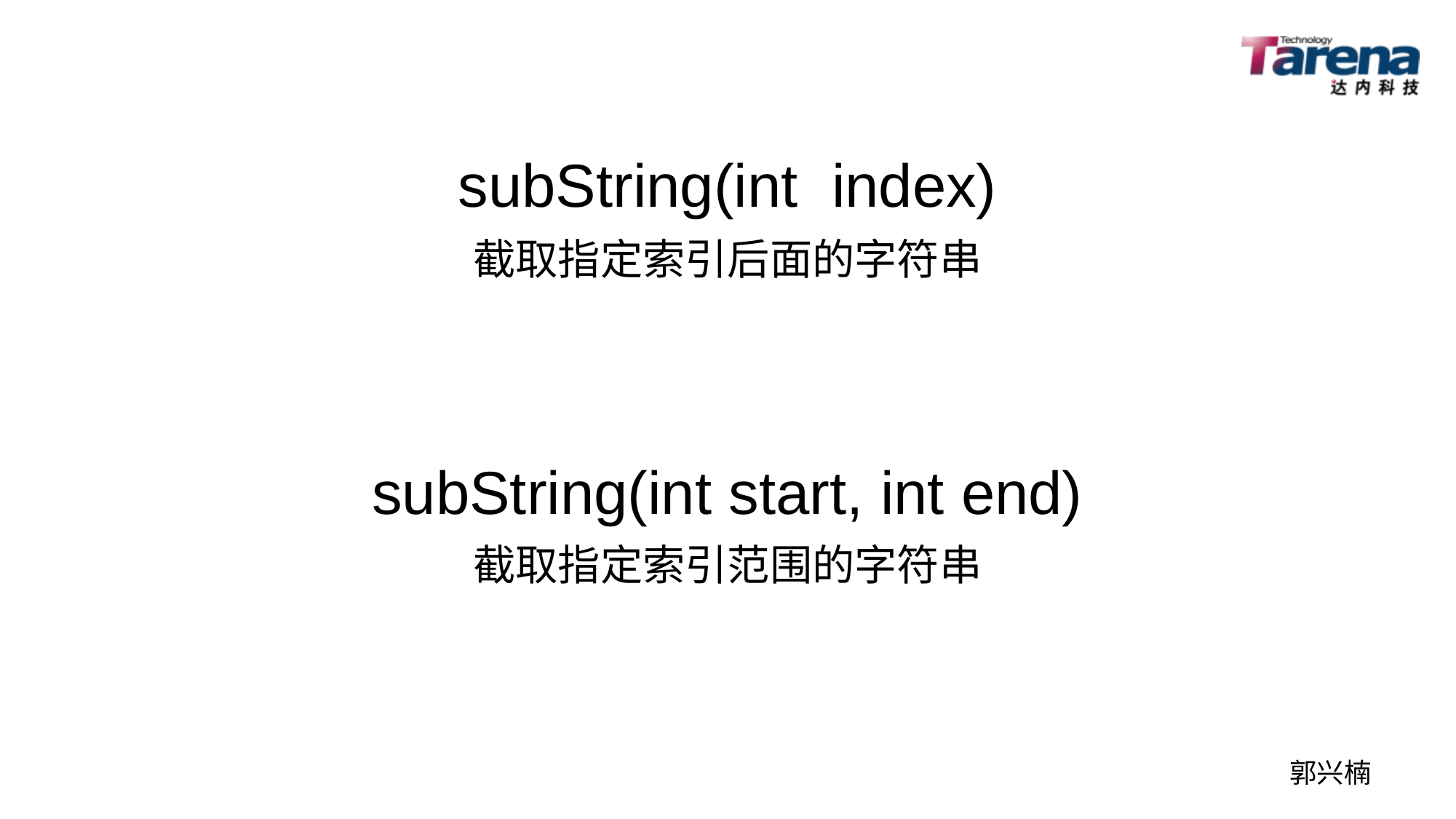

subString(int  index)
截取指定索引后面的字符串
subString(int start, int end)
截取指定索引范围的字符串